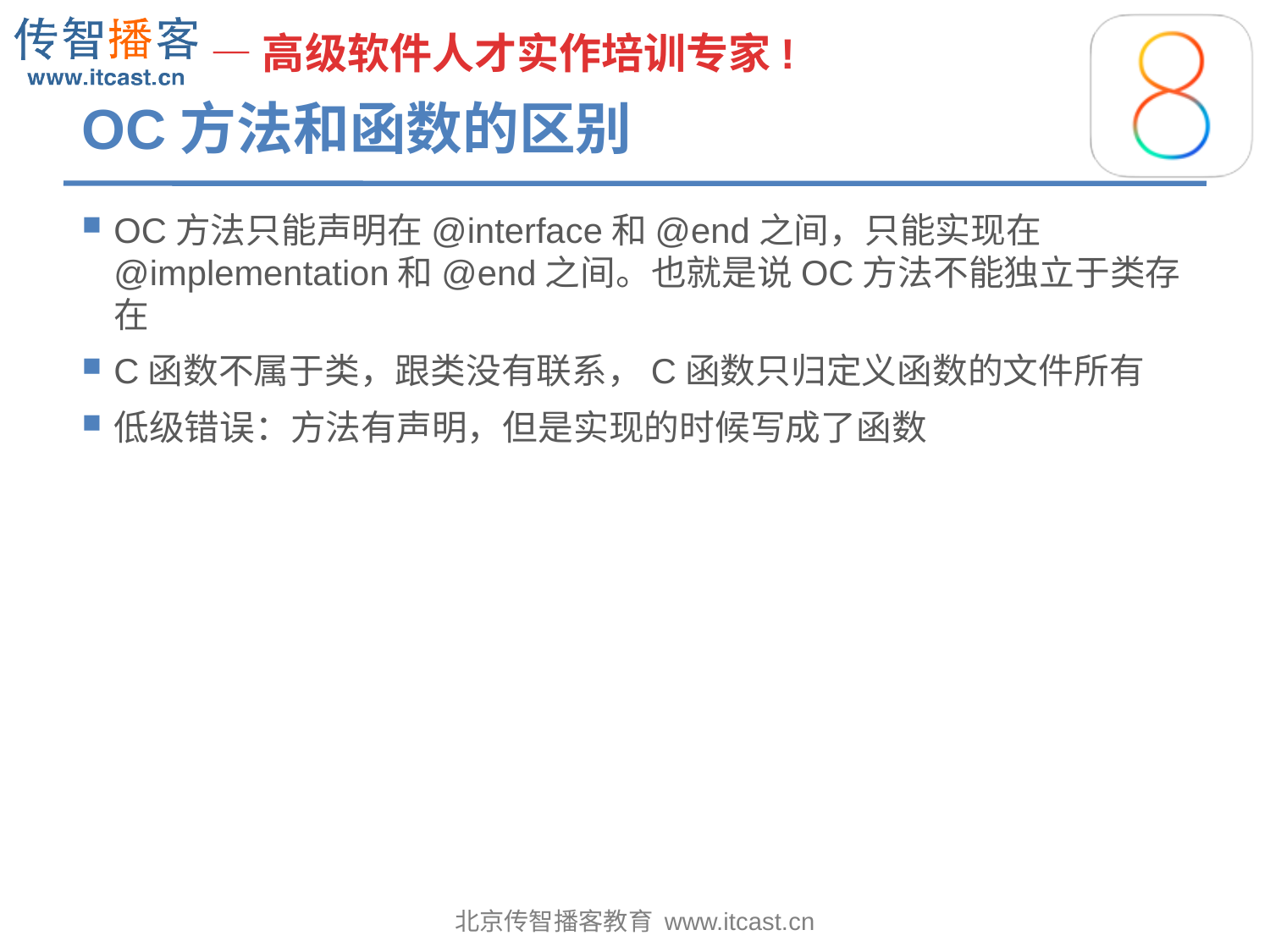

# OC方法和函数的区别
OC方法只能声明在@interface和@end之间，只能实现在@implementation和@end之间。也就是说OC方法不能独立于类存在
C函数不属于类，跟类没有联系，C函数只归定义函数的文件所有
低级错误：方法有声明，但是实现的时候写成了函数